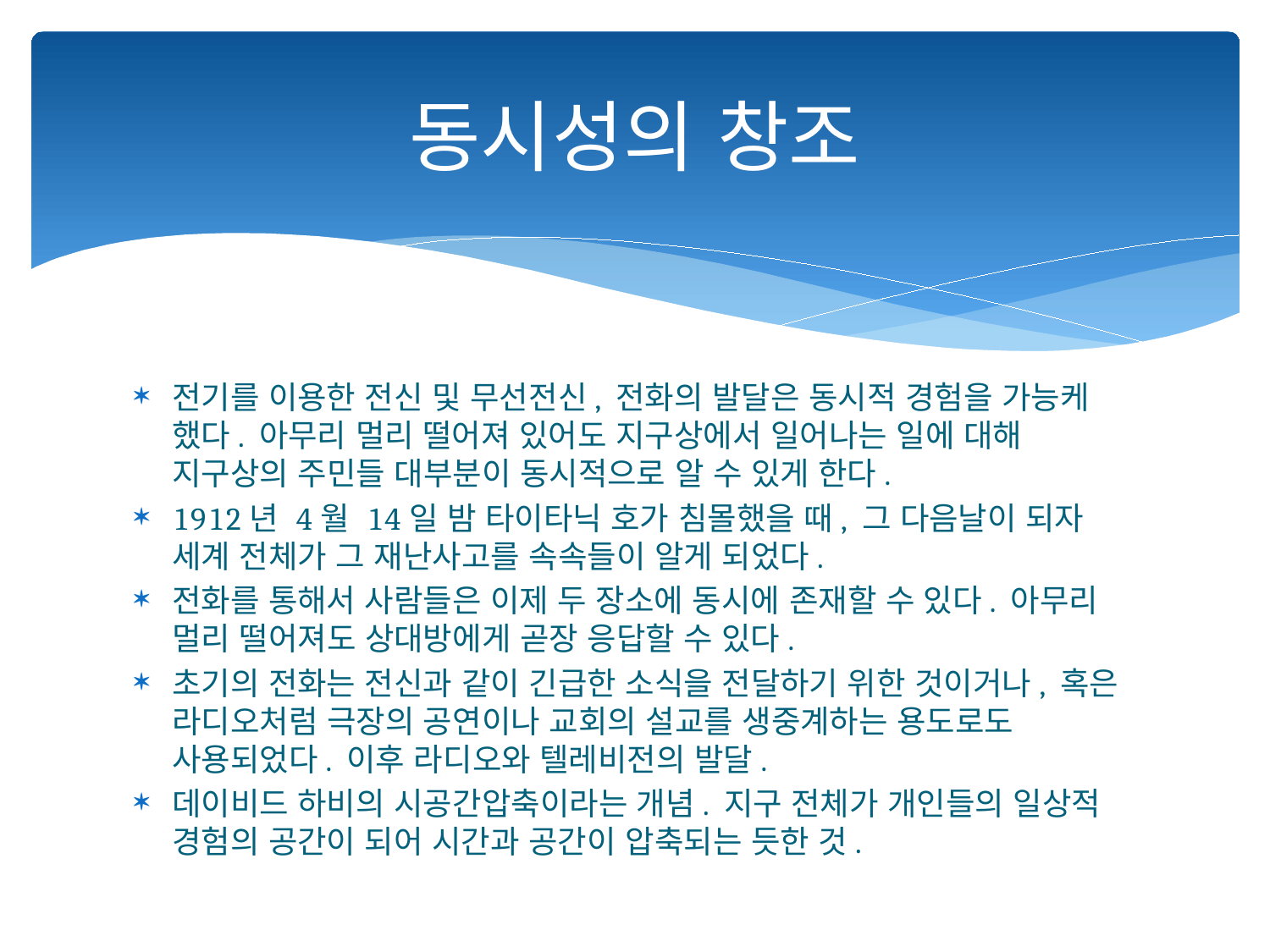

# 동시성의 창조
전기를 이용한 전신 및 무선전신, 전화의 발달은 동시적 경험을 가능케 했다. 아무리 멀리 떨어져 있어도 지구상에서 일어나는 일에 대해 지구상의 주민들 대부분이 동시적으로 알 수 있게 한다.
1912년 4월 14일 밤 타이타닉 호가 침몰했을 때, 그 다음날이 되자 세계 전체가 그 재난사고를 속속들이 알게 되었다.
전화를 통해서 사람들은 이제 두 장소에 동시에 존재할 수 있다. 아무리 멀리 떨어져도 상대방에게 곧장 응답할 수 있다.
초기의 전화는 전신과 같이 긴급한 소식을 전달하기 위한 것이거나, 혹은 라디오처럼 극장의 공연이나 교회의 설교를 생중계하는 용도로도 사용되었다. 이후 라디오와 텔레비전의 발달.
데이비드 하비의 시공간압축이라는 개념. 지구 전체가 개인들의 일상적 경험의 공간이 되어 시간과 공간이 압축되는 듯한 것.